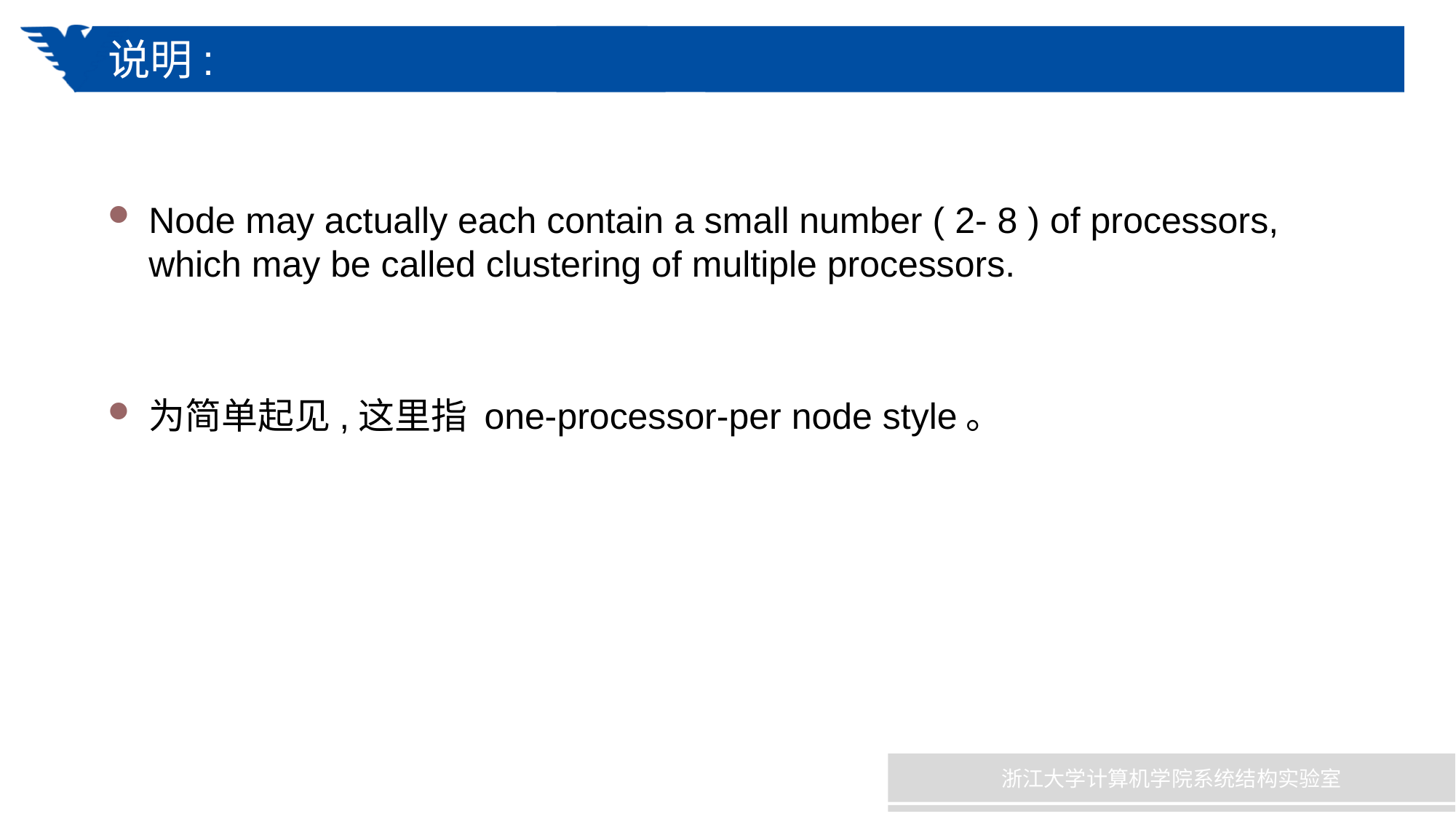

# 说明:
Node may actually each contain a small number ( 2- 8 ) of processors, which may be called clustering of multiple processors.

为简单起见,这里指 one-processor-per node style。